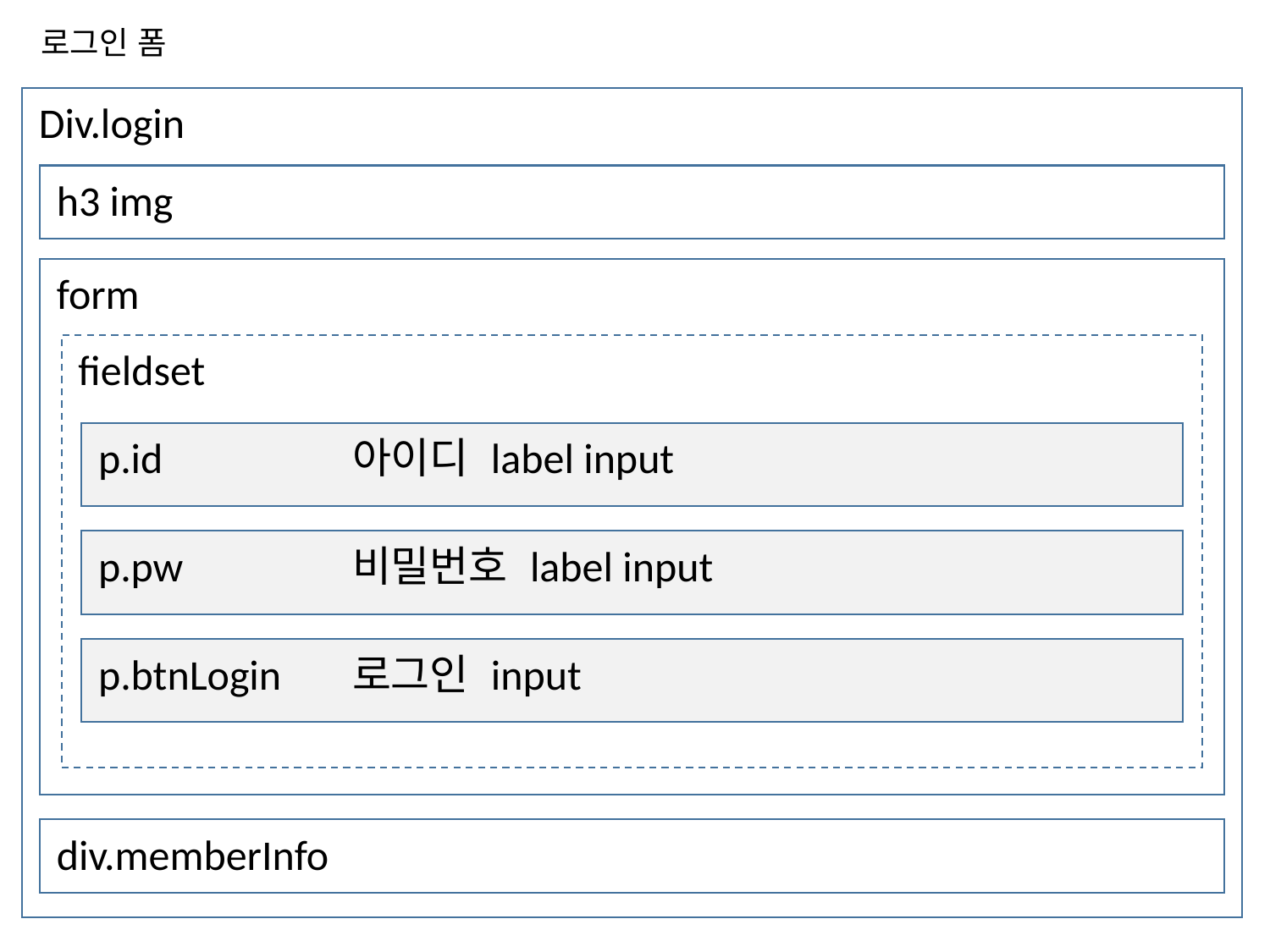

로그인 폼
Div.login
h3 img
form
fieldset
p.id		아이디 label input
p.pw		비밀번호 label input
p.btnLogin	로그인 input
div.memberInfo